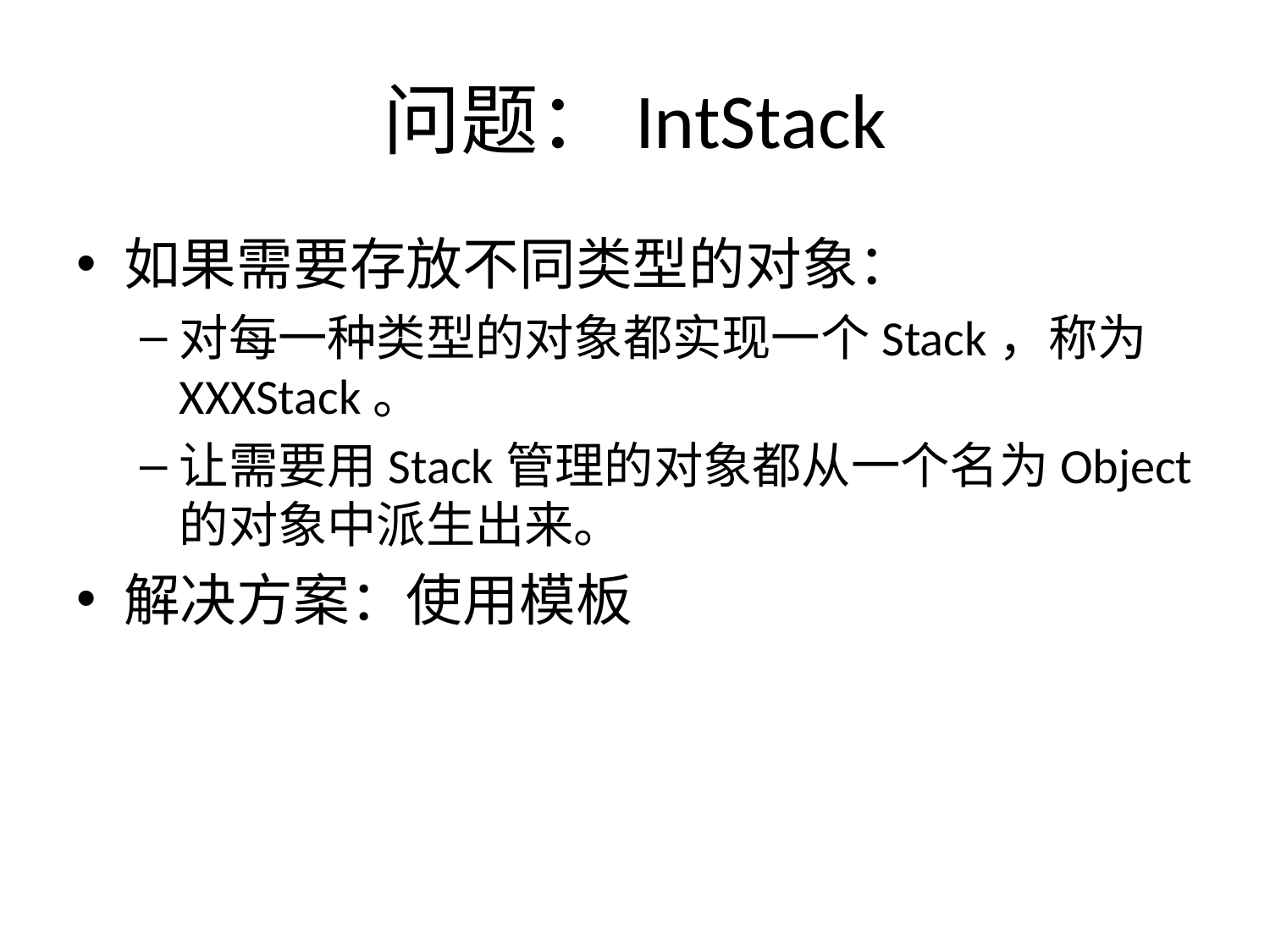

# 问题：IntStack
如果需要存放不同类型的对象：
对每一种类型的对象都实现一个Stack，称为XXXStack。
让需要用Stack管理的对象都从一个名为Object的对象中派生出来。
解决方案：使用模板